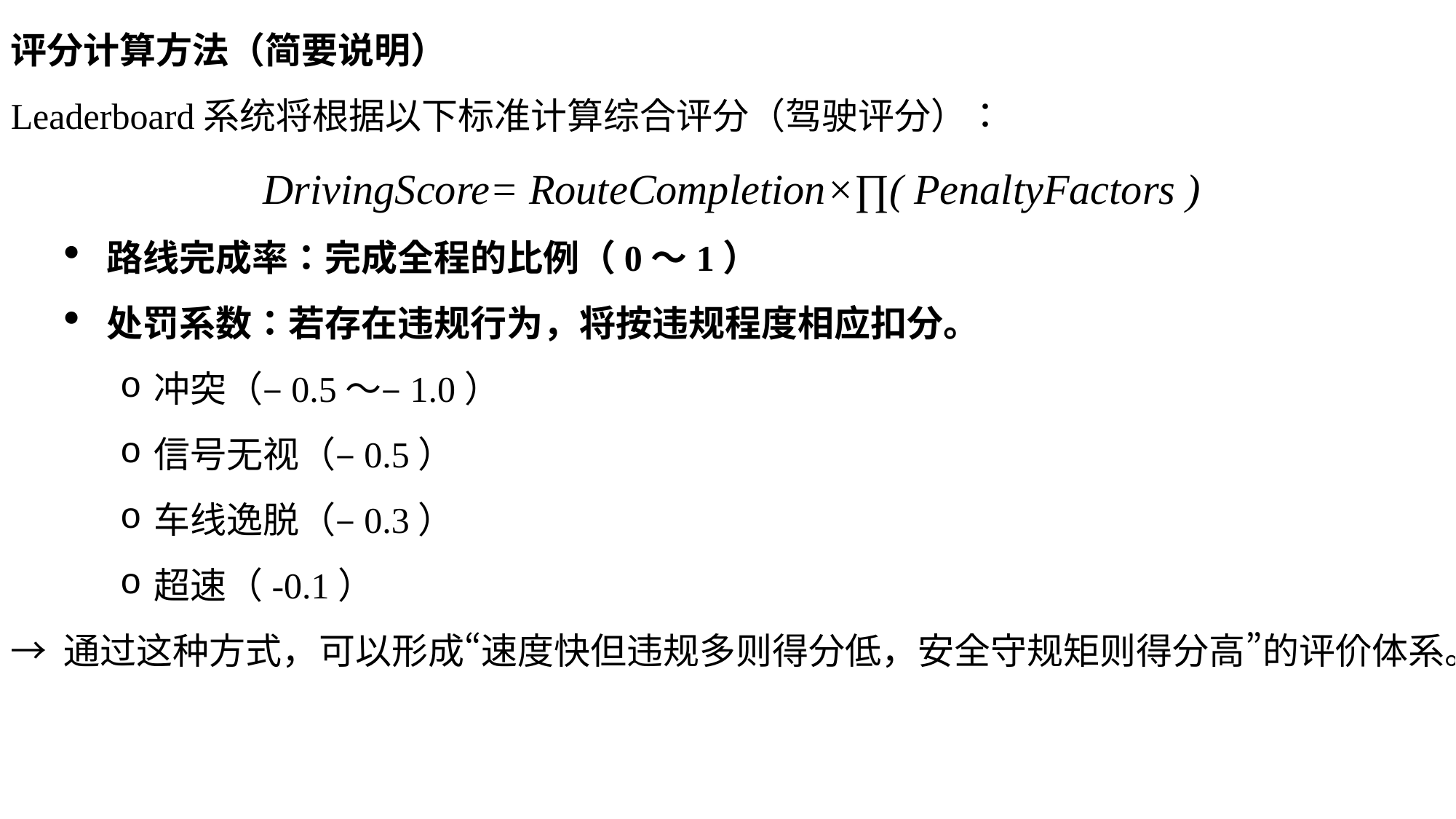

评分计算方法（简要说明）
Leaderboard系统将根据以下标准计算综合评分（驾驶评分）：
DrivingScore= RouteCompletion×∏( PenaltyFactors )
路线完成率：完成全程的比例（0～1）
处罚系数：若存在违规行为，将按违规程度相应扣分。
冲突（–0.5～–1.0）
信号无视（–0.5）
车线逸脱（–0.3）
超速（-0.1）
→ 通过这种方式，可以形成“速度快但违规多则得分低，安全守规矩则得分高”的评价体系。